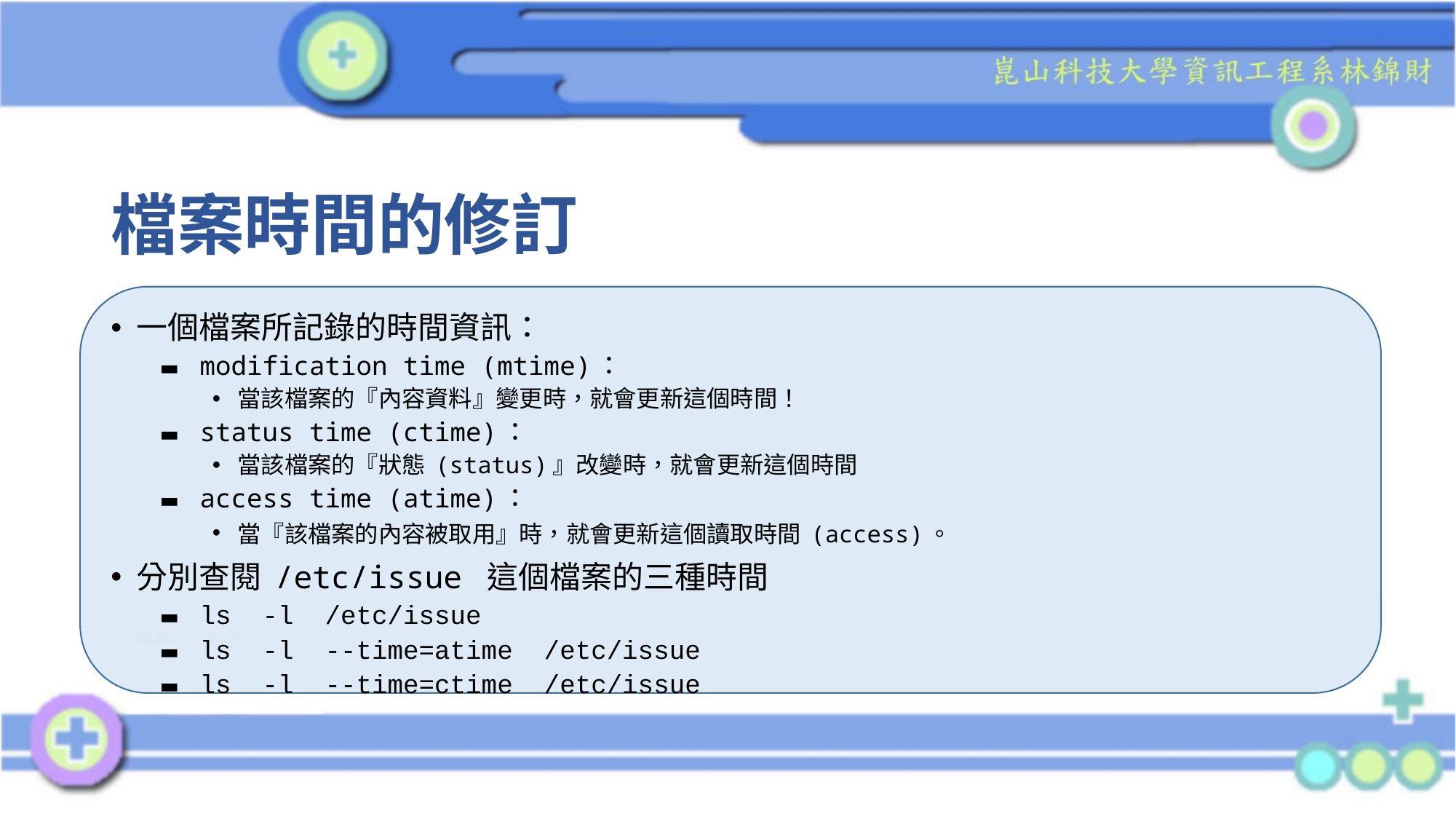

# 檔案時間的修訂

一個檔案所記錄的時間資訊：
modification time (mtime)：
當該檔案的『內容資料』變更時，就會更新這個時間！
status time (ctime)：
當該檔案的『狀態 (status)』改變時，就會更新這個時間
access time (atime)：
當『該檔案的內容被取用』時，就會更新這個讀取時間 (access)。
分別查閱 /etc/issue 這個檔案的三種時間
ls  -l  /etc/issue
ls  -l  --time=atime  /etc/issue
ls  -l  --time=ctime  /etc/issue